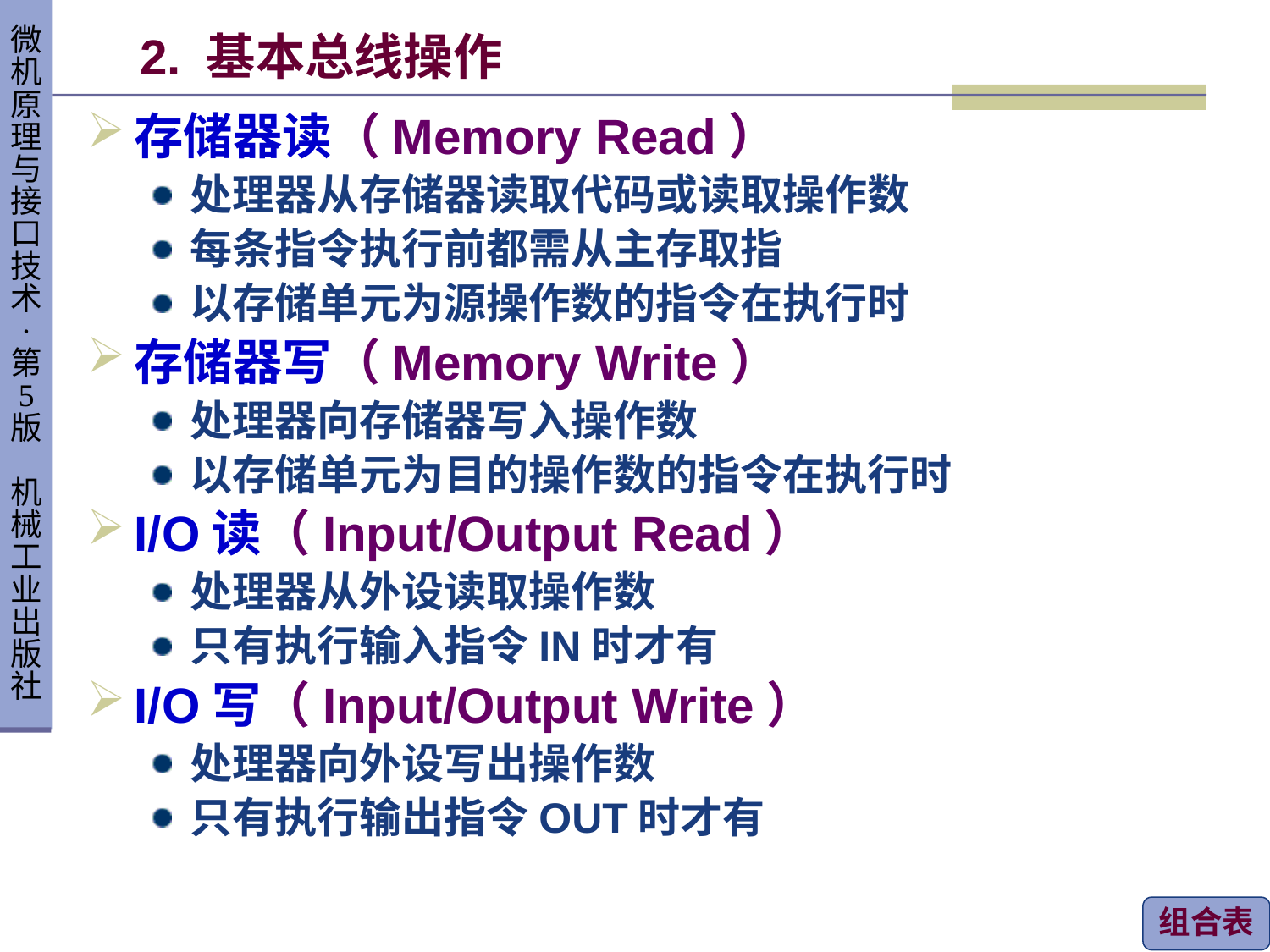

# 2. 基本总线操作
存储器读（Memory Read）
处理器从存储器读取代码或读取操作数
每条指令执行前都需从主存取指
以存储单元为源操作数的指令在执行时
存储器写（Memory Write）
处理器向存储器写入操作数
以存储单元为目的操作数的指令在执行时
I/O读（Input/Output Read）
处理器从外设读取操作数
只有执行输入指令IN时才有
I/O写（Input/Output Write）
处理器向外设写出操作数
只有执行输出指令OUT时才有
组合表